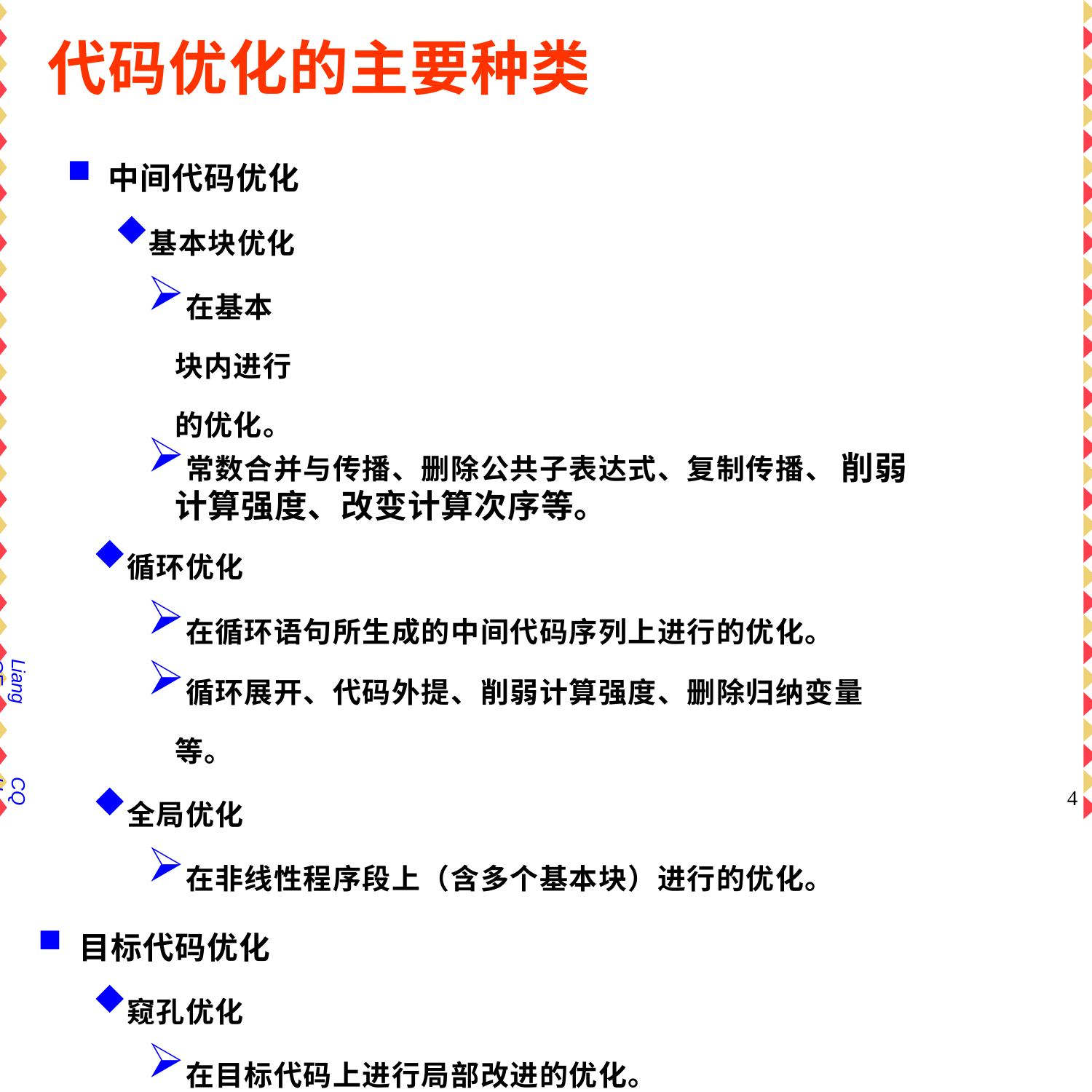

# 代码优化的主要种类
中间代码优化
基本块优化
在基本块内进行的优化。
常数合并与传播、删除公共子表达式、复制传播、 削弱计算强度、改变计算次序等。
循环优化
在循环语句所生成的中间代码序列上进行的优化。
循环展开、代码外提、削弱计算强度、删除归纳变量等。
全局优化
在非线性程序段上（含多个基本块）进行的优化。
目标代码优化
窥孔优化
在目标代码上进行局部改进的优化。
删除冗余指令、控制流优化、代数化简等。
Liang GE
CQU
4